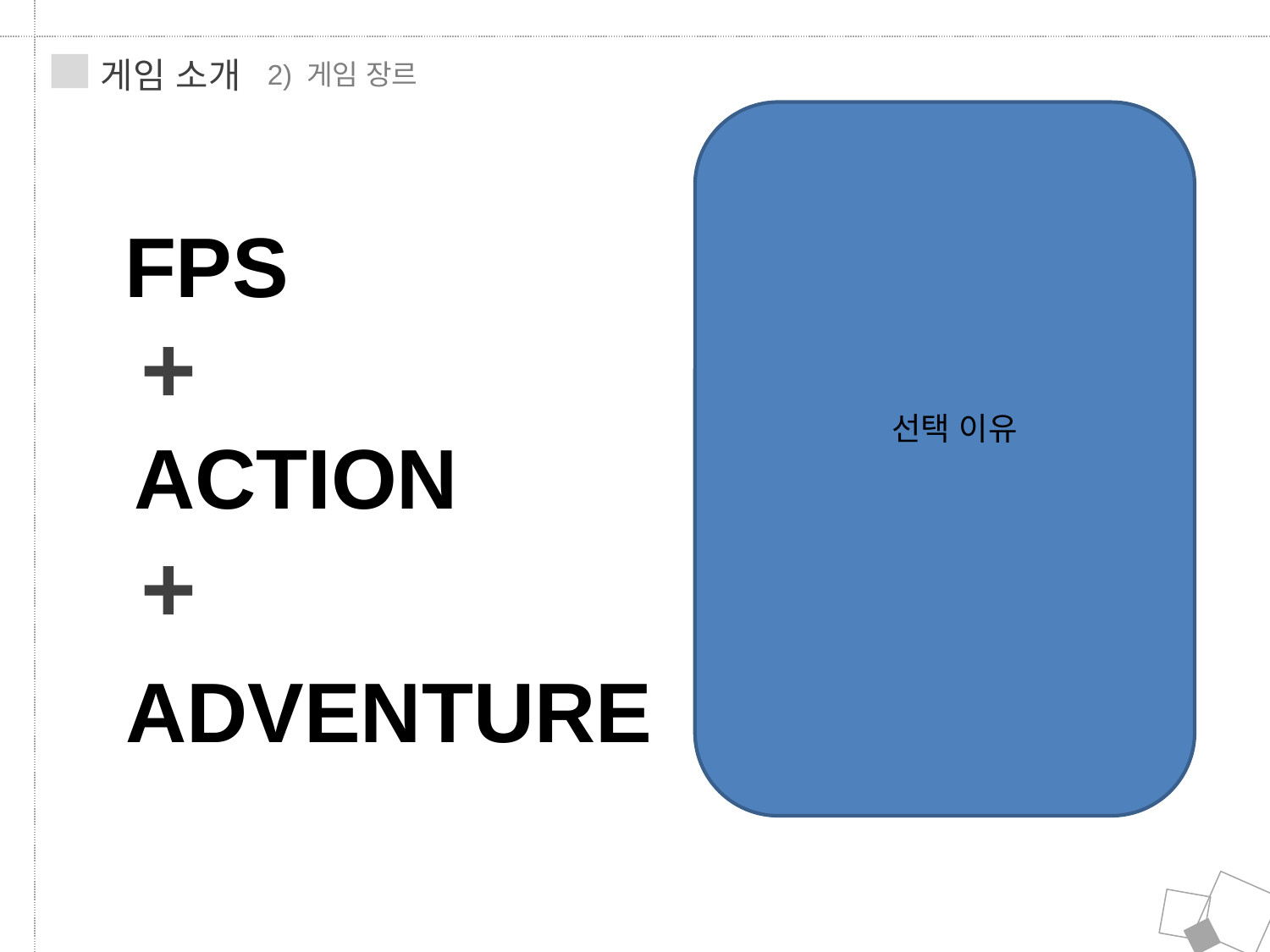

게임 소개
2) 게임 장르

FPS
+
선택 이유
ACTION
+
ADVENTURE